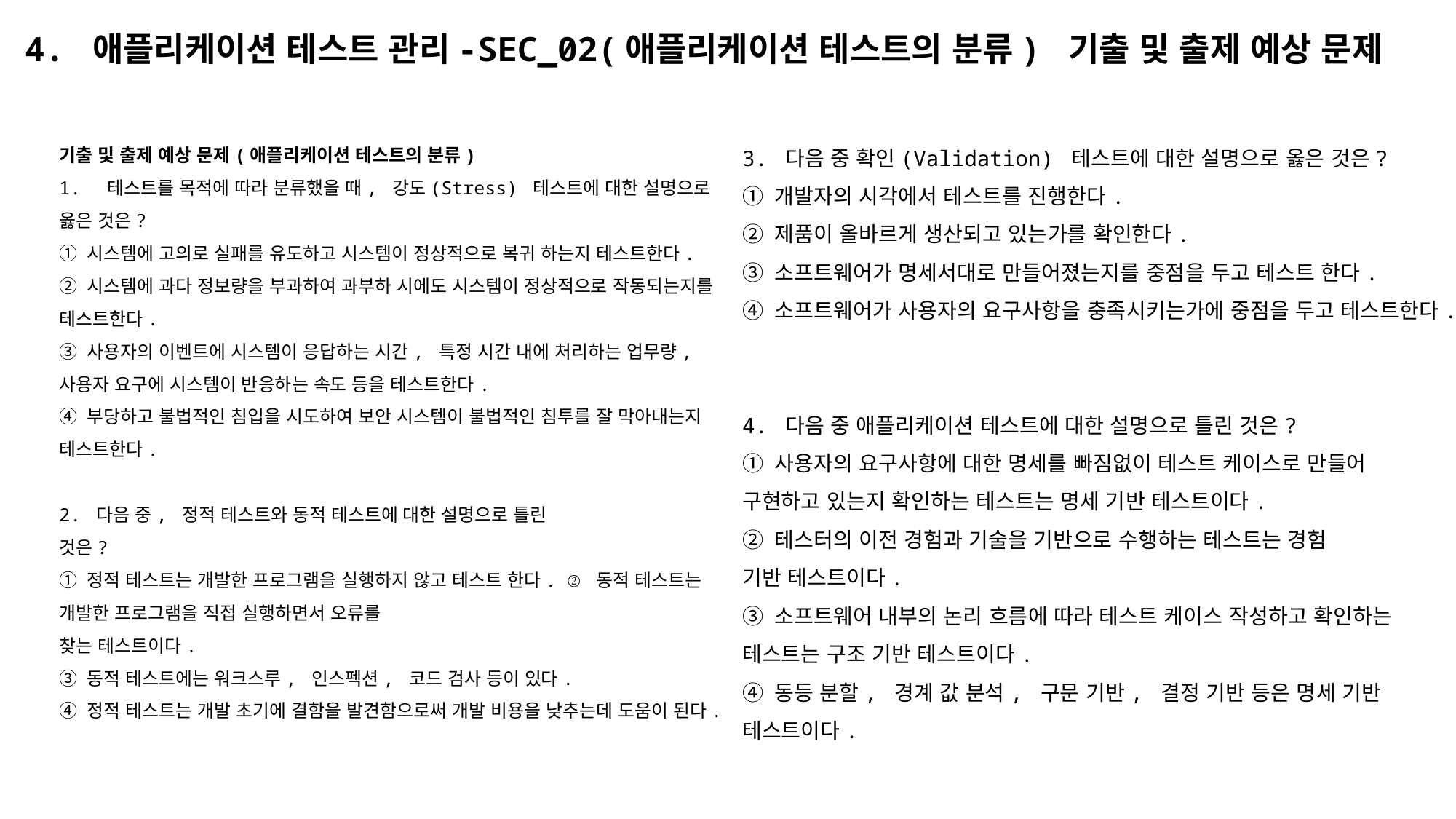

# 4. 애플리케이션 테스트 관리-SEC_02(애플리케이션 테스트의 분류) 기출 및 출제 예상 문제
3. 다음 중 확인(Validation) 테스트에 대한 설명으로 옳은 것은?
① 개발자의 시각에서 테스트를 진행한다.
② 제품이 올바르게 생산되고 있는가를 확인한다.
③ 소프트웨어가 명세서대로 만들어졌는지를 중점을 두고 테스트 한다.
④ 소프트웨어가 사용자의 요구사항을 충족시키는가에 중점을 두고 테스트한다.

4. 다음 중 애플리케이션 테스트에 대한 설명으로 틀린 것은?
① 사용자의 요구사항에 대한 명세를 빠짐없이 테스트 케이스로 만들어 구현하고 있는지 확인하는 테스트는 명세 기반 테스트이다.
② 테스터의 이전 경험과 기술을 기반으로 수행하는 테스트는 경험
기반 테스트이다.
③ 소프트웨어 내부의 논리 흐름에 따라 테스트 케이스 작성하고 확인하는 테스트는 구조 기반 테스트이다.
④ 동등 분할, 경계 값 분석, 구문 기반, 결정 기반 등은 명세 기반
테스트이다.
기출 및 출제 예상 문제(애플리케이션 테스트의 분류)
1.  테스트를 목적에 따라 분류했을 때, 강도(Stress) 테스트에 대한 설명으로 옳은 것은?
① 시스템에 고의로 실패를 유도하고 시스템이 정상적으로 복귀 하는지 테스트한다.
② 시스템에 과다 정보량을 부과하여 과부하 시에도 시스템이 정상적으로 작동되는지를 테스트한다.
③ 사용자의 이벤트에 시스템이 응답하는 시간, 특정 시간 내에 처리하는 업무량, 사용자 요구에 시스템이 반응하는 속도 등을 테스트한다.
④ 부당하고 불법적인 침입을 시도하여 보안 시스템이 불법적인 침투를 잘 막아내는지 테스트한다.

2. 다음 중, 정적 테스트와 동적 테스트에 대한 설명으로 틀린
것은?
① 정적 테스트는 개발한 프로그램을 실행하지 않고 테스트 한다. ② 동적 테스트는 개발한 프로그램을 직접 실행하면서 오류를
찾는 테스트이다.
③ 동적 테스트에는 워크스루, 인스펙션, 코드 검사 등이 있다.
④ 정적 테스트는 개발 초기에 결함을 발견함으로써 개발 비용을 낮추는데 도움이 된다.